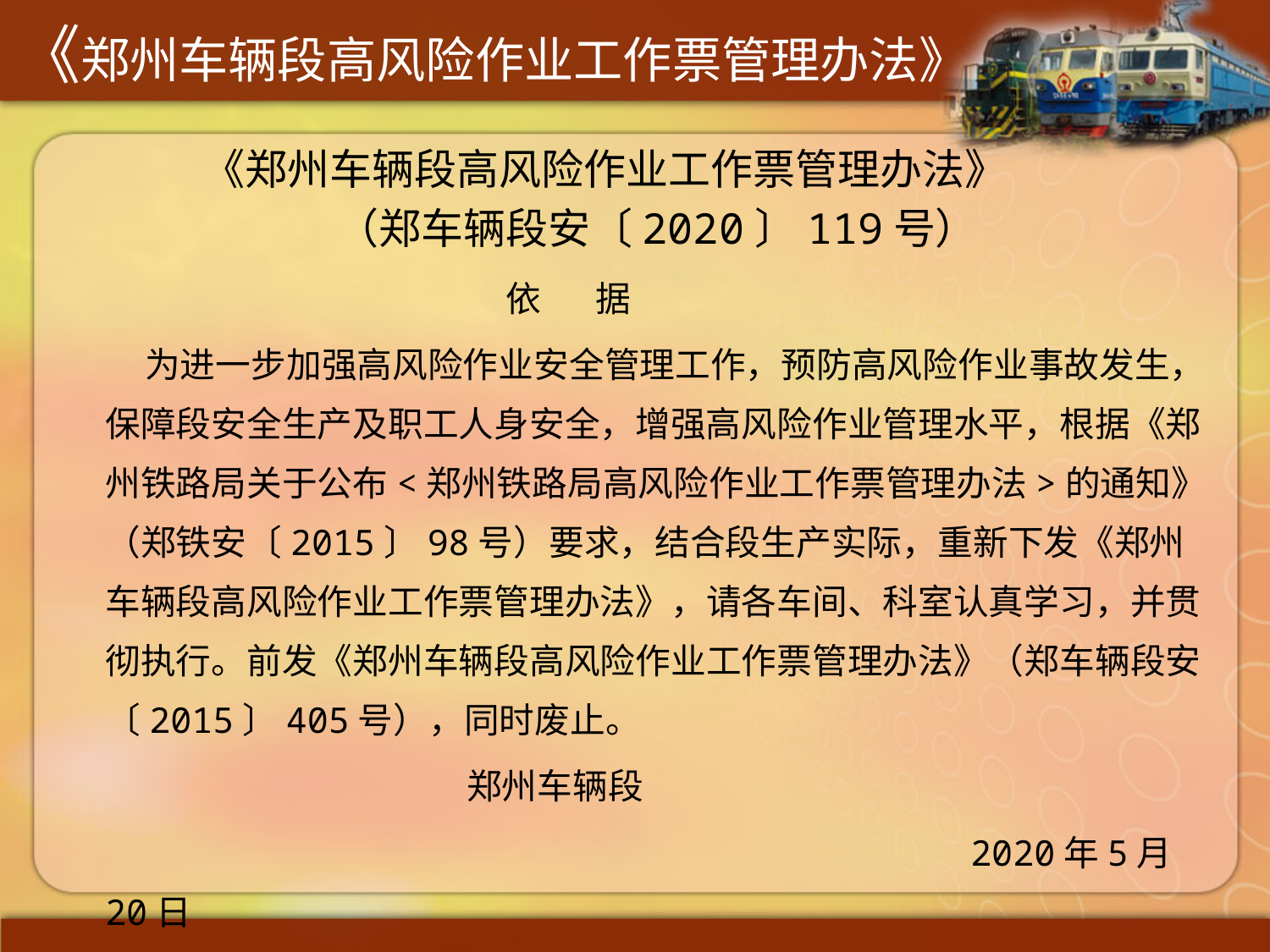

# 《郑州车辆段高风险作业工作票管理办法》
     《郑州车辆段高风险作业工作票管理办法》
                   （郑车辆段安〔2020〕119号）
                                             依       据
为进一步加强高风险作业安全管理工作，预防高风险作业事故发生，保障段安全生产及职工人身安全，增强高风险作业管理水平，根据《郑州铁路局关于公布<郑州铁路局高风险作业工作票管理办法>的通知》（郑铁安〔2015〕98号）要求，结合段生产实际，重新下发《郑州车辆段高风险作业工作票管理办法》，请各车间、科室认真学习，并贯彻执行。前发《郑州车辆段高风险作业工作票管理办法》（郑车辆段安〔2015〕405号），同时废止。
                                        郑州车辆段
                                       2020年5月20日